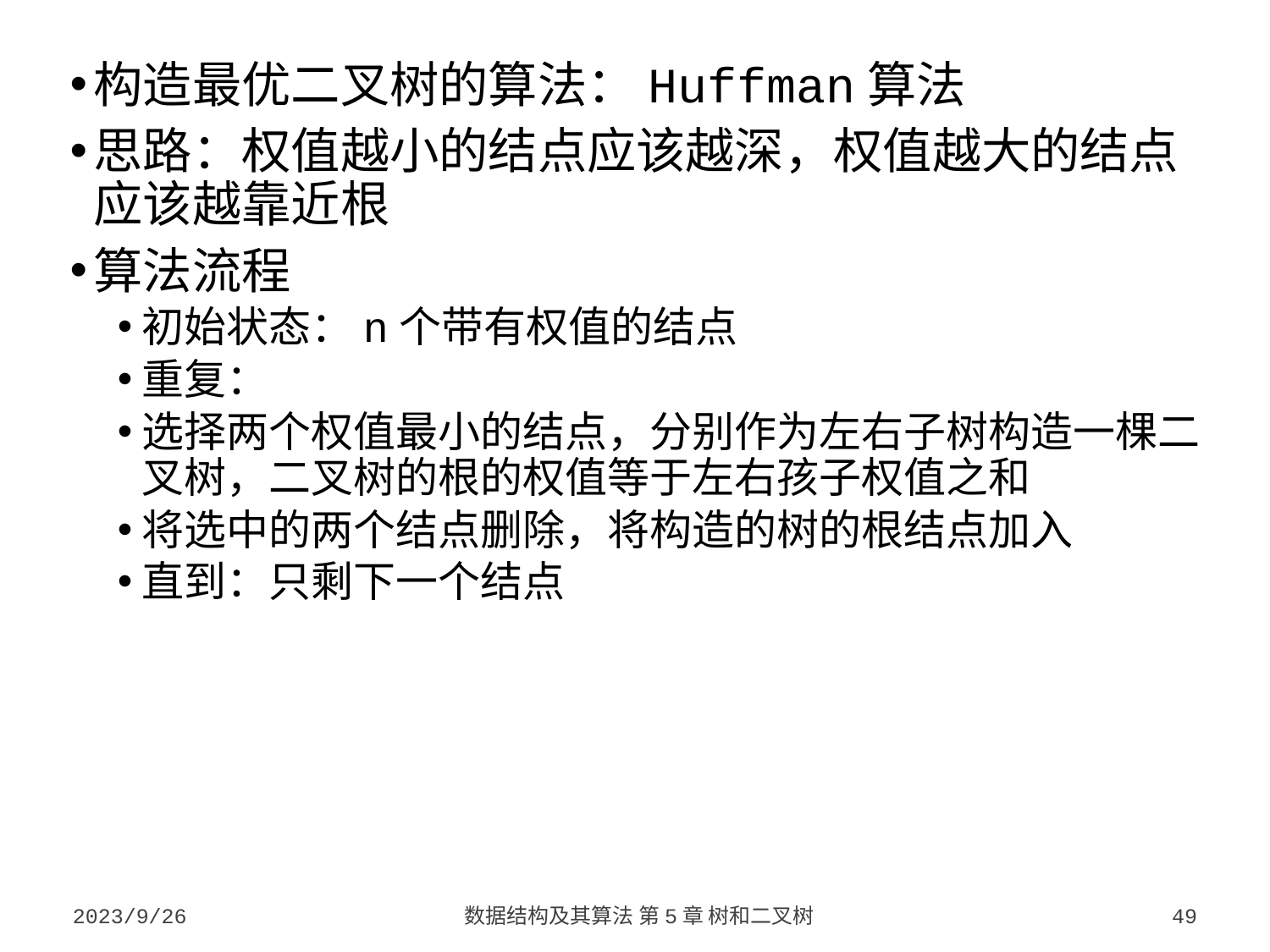

构造最优二叉树的算法：Huffman算法
思路：权值越小的结点应该越深，权值越大的结点应该越靠近根
算法流程
初始状态：n个带有权值的结点
重复：
选择两个权值最小的结点，分别作为左右子树构造一棵二叉树，二叉树的根的权值等于左右孩子权值之和
将选中的两个结点删除，将构造的树的根结点加入
直到：只剩下一个结点
2023/9/26
数据结构及其算法 第5章 树和二叉树
49